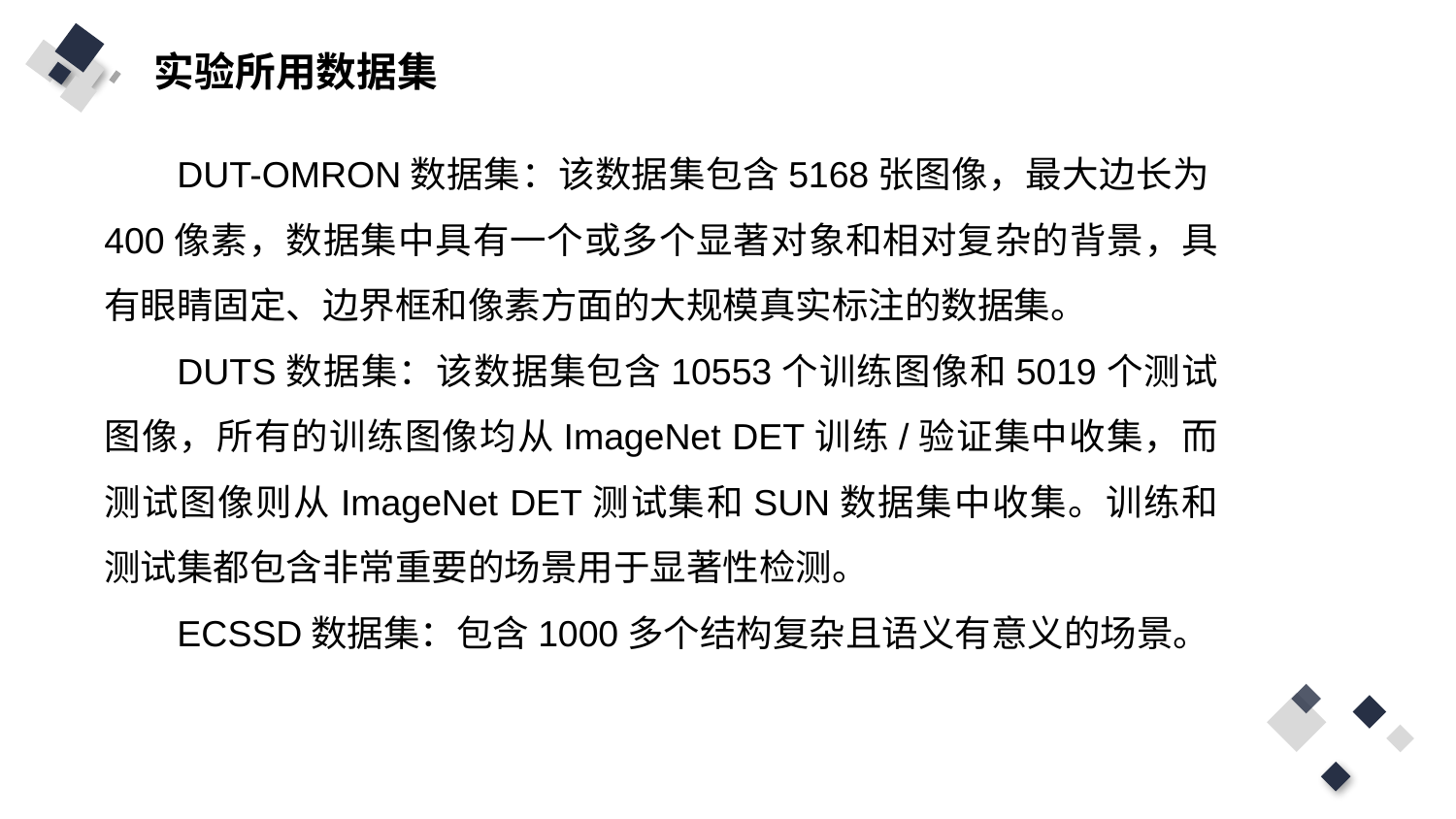

实验所用数据集
DUT-OMRON数据集：该数据集包含5168张图像，最大边长为400像素，数据集中具有一个或多个显著对象和相对复杂的背景，具有眼睛固定、边界框和像素方面的大规模真实标注的数据集。
DUTS数据集：该数据集包含10553个训练图像和5019个测试图像，所有的训练图像均从ImageNet DET训练/验证集中收集，而测试图像则从ImageNet DET测试集和SUN数据集中收集。训练和测试集都包含非常重要的场景用于显著性检测。
ECSSD数据集：包含1000多个结构复杂且语义有意义的场景。

标题内	容
单击此处添加文字阐述，添加简短问题说明文字

标题内	容
单击此处添加文字阐述，添加简短问题说明文字